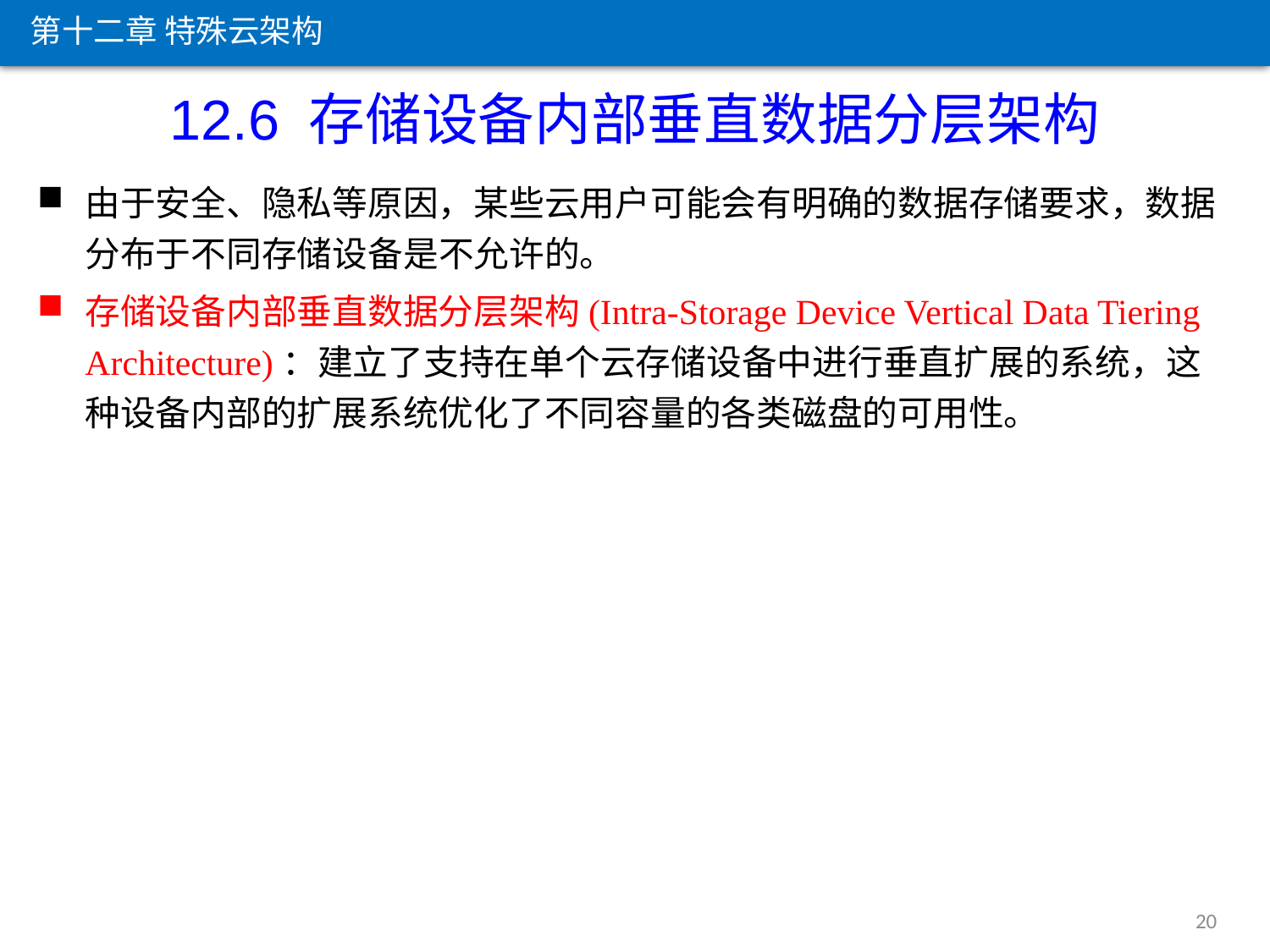

第十二章 特殊云架构
12.6 存储设备内部垂直数据分层架构
由于安全、隐私等原因，某些云用户可能会有明确的数据存储要求，数据分布于不同存储设备是不允许的。
存储设备内部垂直数据分层架构(Intra-Storage Device Vertical Data Tiering Architecture)：建立了支持在单个云存储设备中进行垂直扩展的系统，这种设备内部的扩展系统优化了不同容量的各类磁盘的可用性。
20